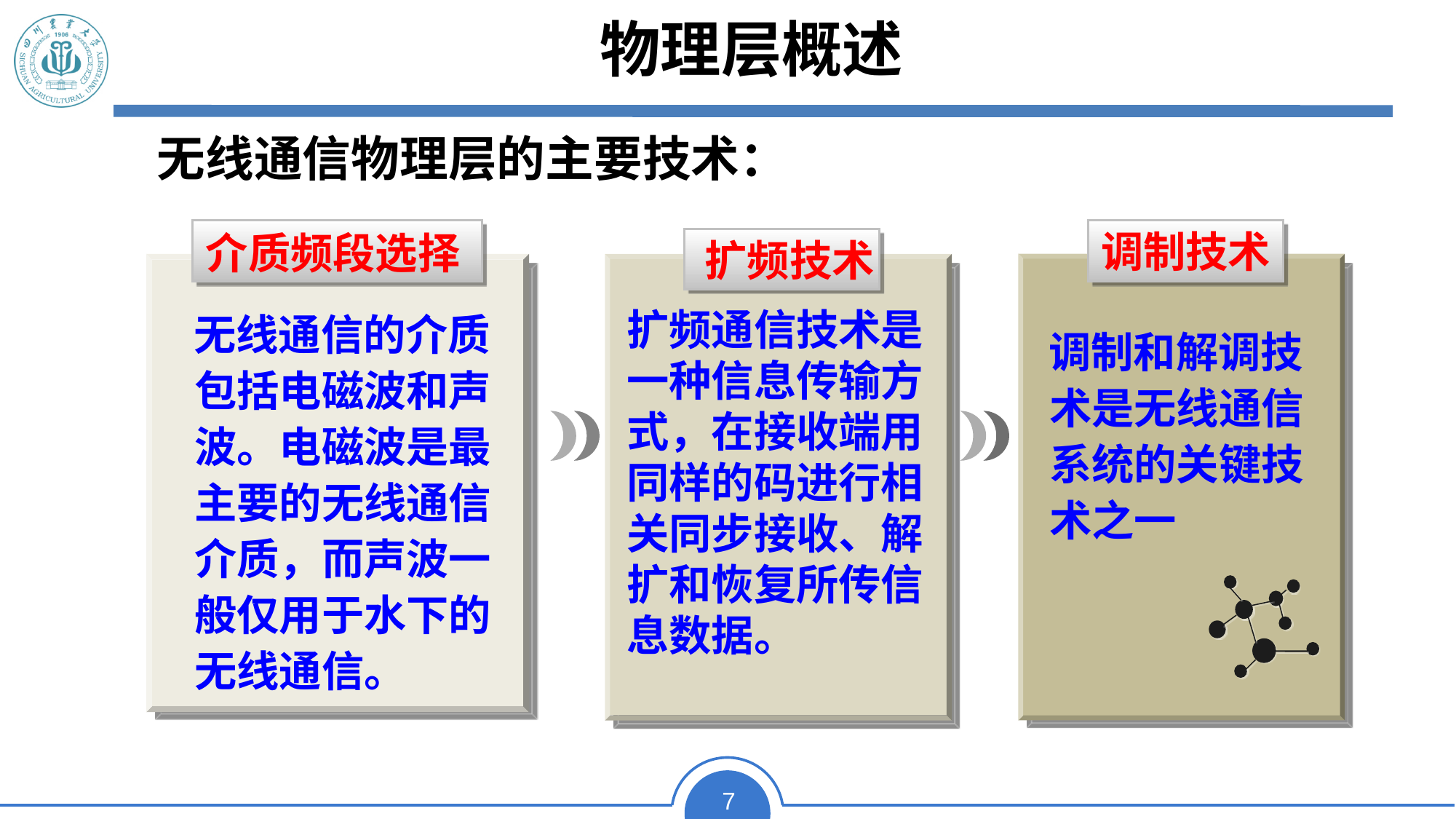

物理层概述
无线通信物理层的主要技术：

调制技术
介质频段选择
扩频技术

 无线通信的介质包括电磁波和声波。电磁波是最主要的无线通信介质，而声波一般仅用于水下的无线通信。
扩频通信技术是一种信息传输方式，在接收端用同样的码进行相关同步接收、解扩和恢复所传信息数据。

 调制和解调技术是无线通信系统的关键技术之一